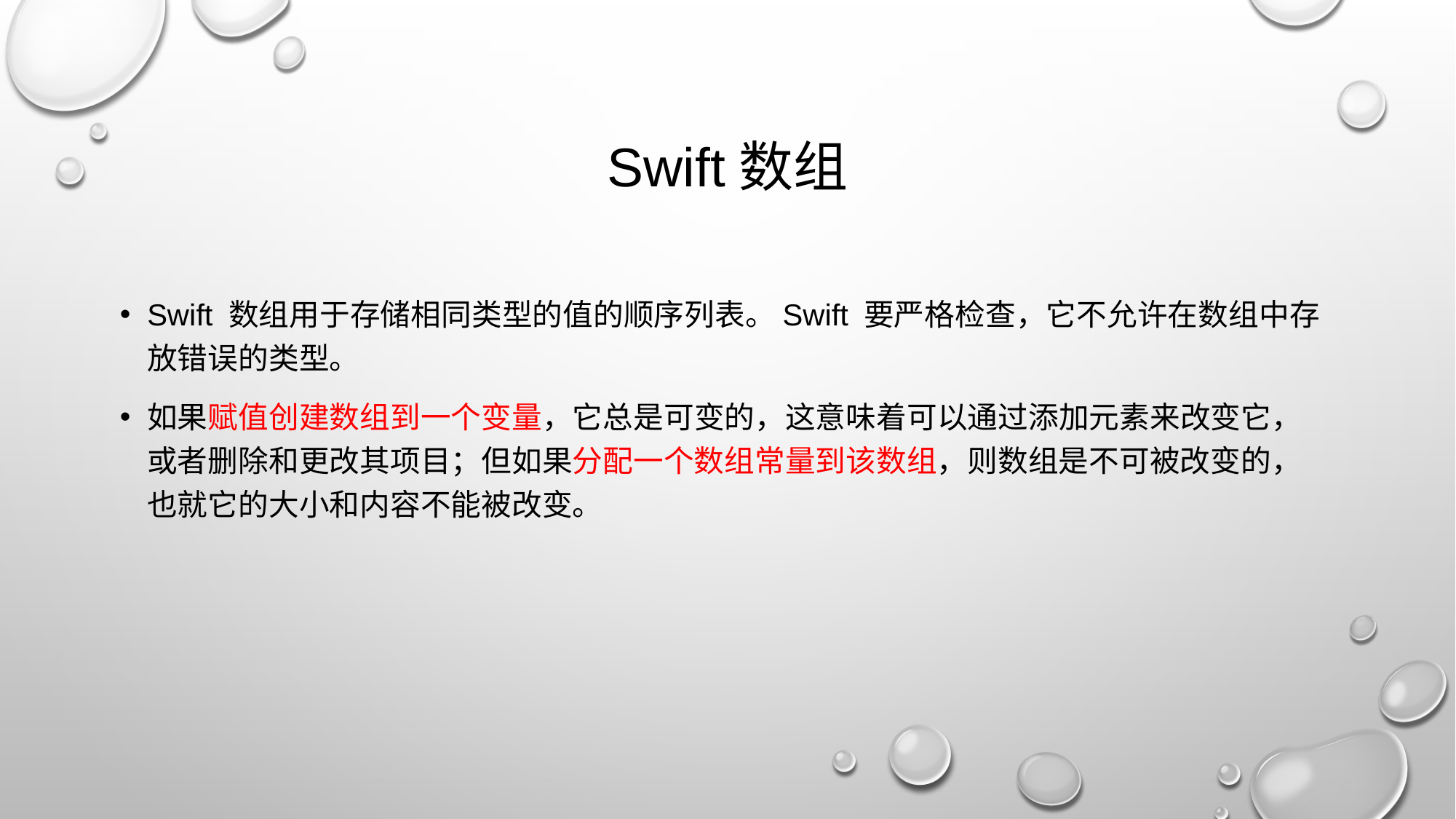

# Swift数组
Swift 数组用于存储相同类型的值的顺序列表。Swift 要严格检查，它不允许在数组中存放错误的类型。
如果赋值创建数组到一个变量，它总是可变的，这意味着可以通过添加元素来改变它， 或者删除和更改其项目；但如果分配一个数组常量到该数组，则数组是不可被改变的， 也就它的大小和内容不能被改变。